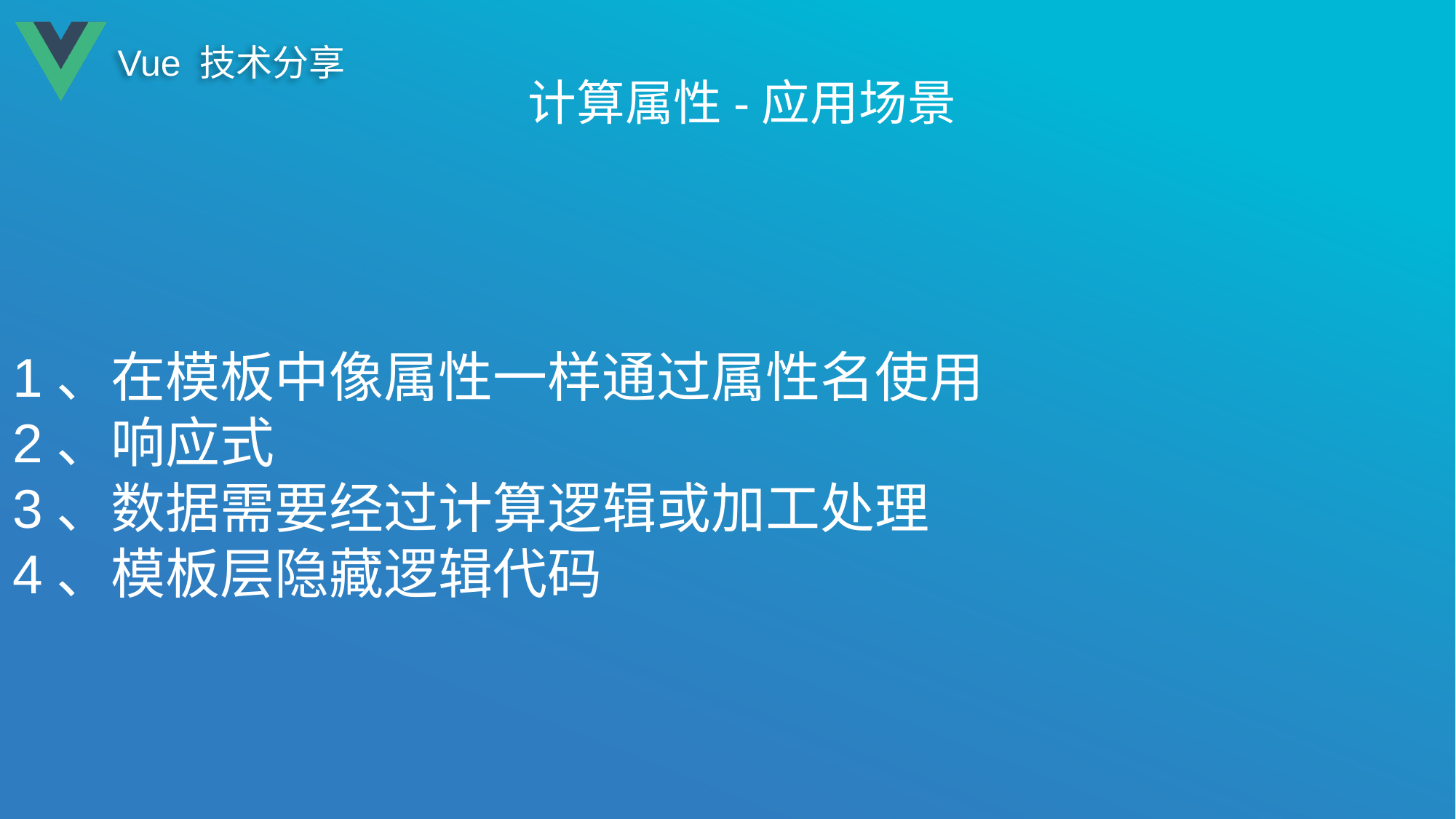

# 计算属性-应用场景
1、在模板中像属性一样通过属性名使用
2、响应式
3、数据需要经过计算逻辑或加工处理
4、模板层隐藏逻辑代码
2018-03-20 14